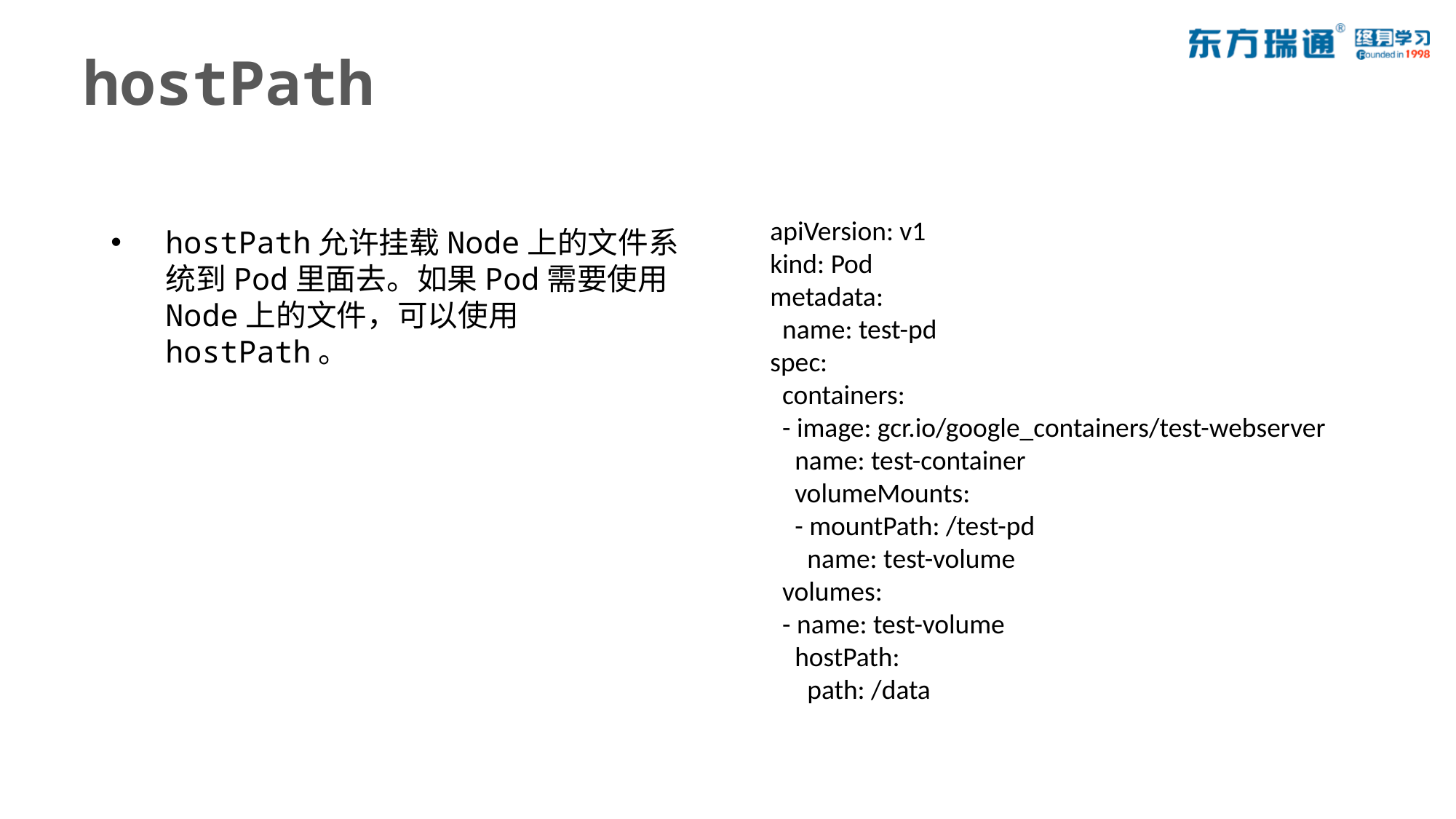

# hostPath
apiVersion: v1
kind: Pod
metadata:
  name: test-pd
spec:
  containers:
  - image: gcr.io/google_containers/test-webserver
    name: test-container
    volumeMounts:
    - mountPath: /test-pd
      name: test-volume
  volumes:
  - name: test-volume
    hostPath:
      path: /data

hostPath允许挂载Node上的文件系统到Pod里面去。如果Pod需要使用Node上的文件，可以使用hostPath。